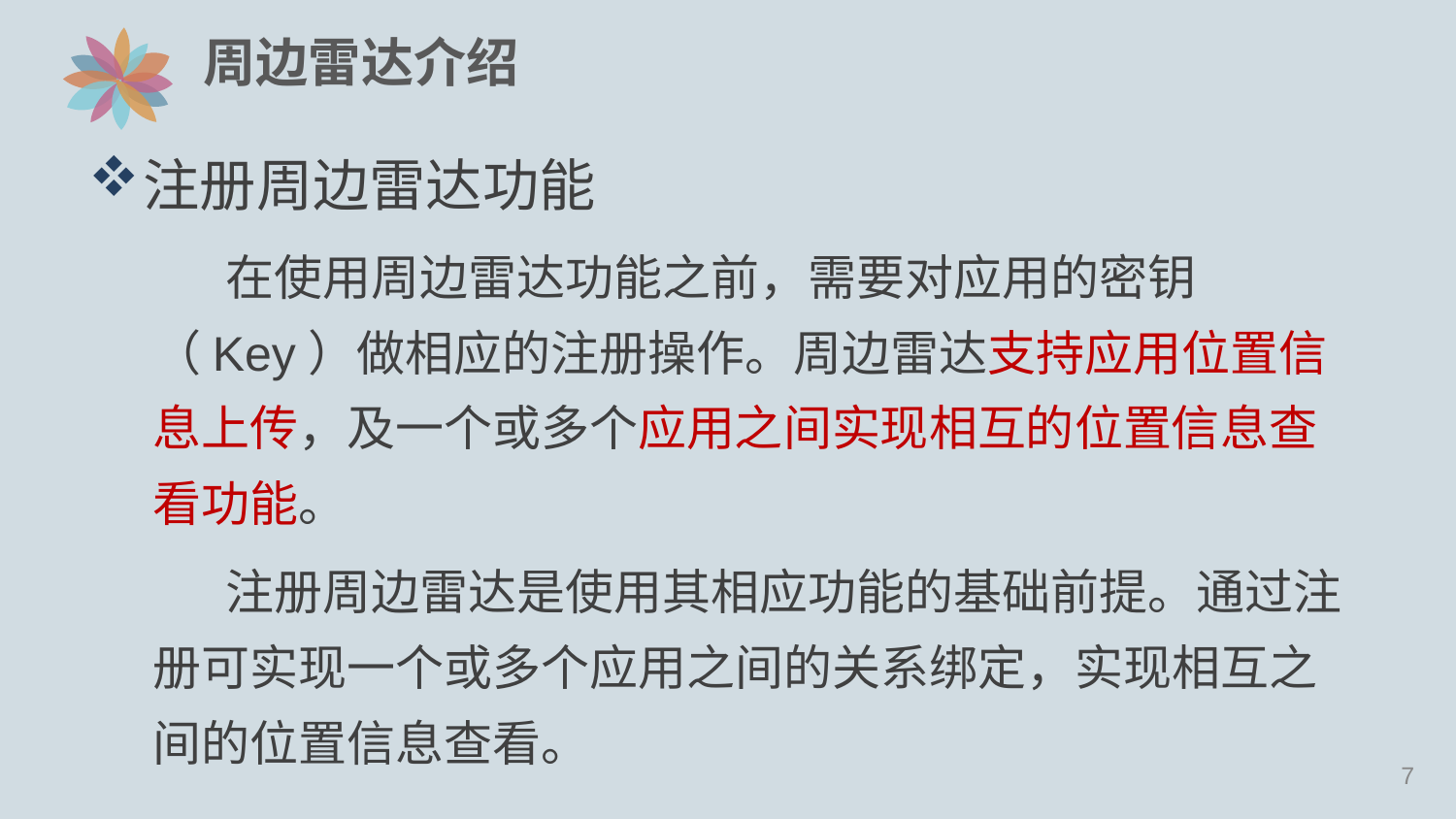

# 周边雷达介绍
注册周边雷达功能
在使用周边雷达功能之前，需要对应用的密钥（Key）做相应的注册操作。周边雷达支持应用位置信息上传，及一个或多个应用之间实现相互的位置信息查看功能。
注册周边雷达是使用其相应功能的基础前提。通过注册可实现一个或多个应用之间的关系绑定，实现相互之间的位置信息查看。
7